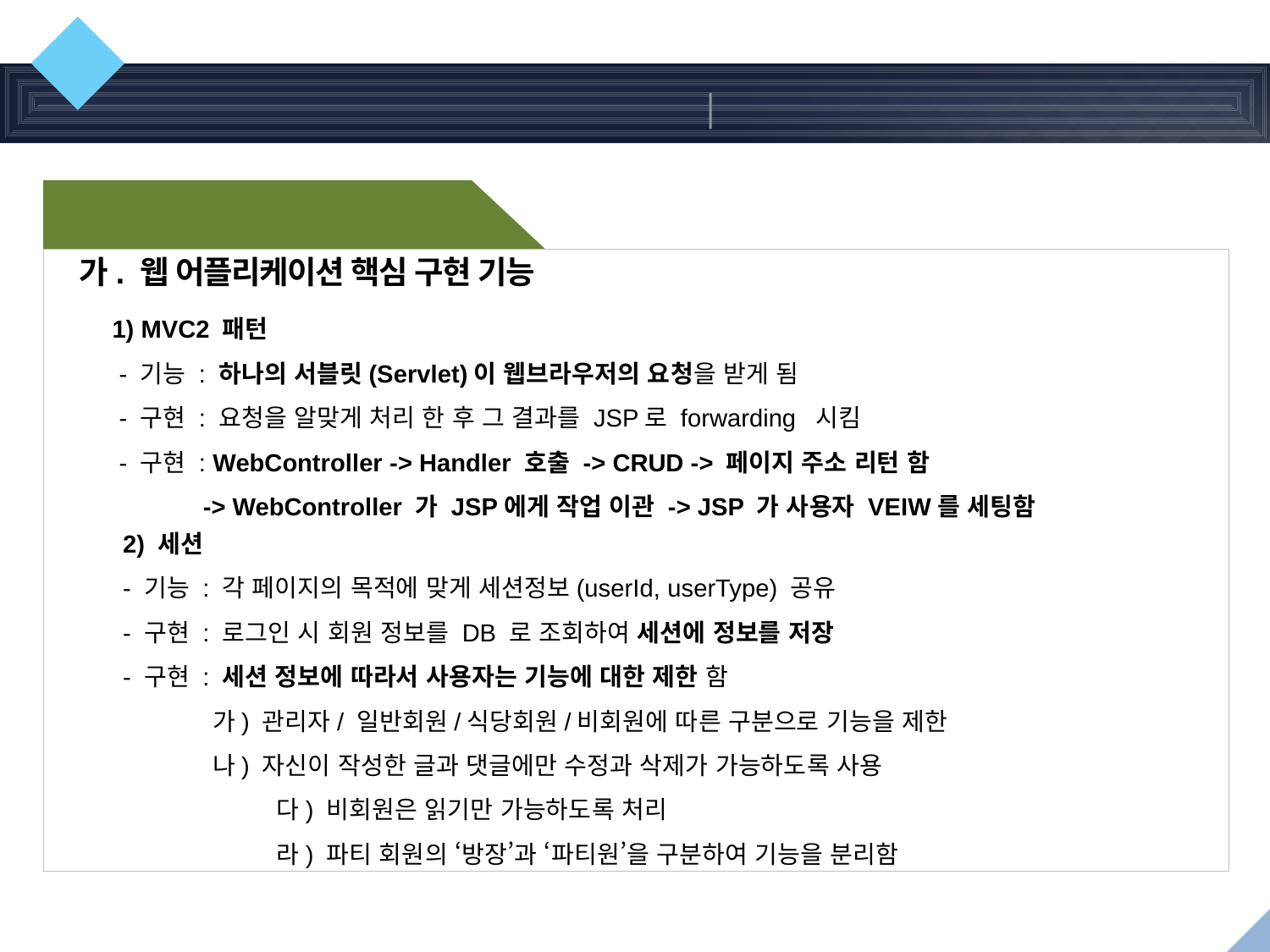

05
주요기능
MVC-2 pattern
Web Application

0.공통 기능

가. 웹 어플리케이션 핵심 구현 기능
1) MVC2 패턴
 - 기능 : 하나의 서블릿(Servlet)이 웹브라우저의 요청을 받게 됨
 - 구현 : 요청을 알맞게 처리 한 후 그 결과를 JSP로 forwarding  시킴
 - 구현 : WebController -> Handler 호출 -> CRUD -> 페이지 주소 리턴 함
             -> WebController 가 JSP에게 작업 이관 -> JSP 가 사용자 VEIW를 세팅함
2) 세션
- 기능 : 각 페이지의 목적에 맞게 세션정보(userId, userType) 공유
- 구현 : 로그인 시 회원 정보를 DB 로 조회하여 세션에 정보를 저장
- 구현 : 세션 정보에 따라서 사용자는 기능에 대한 제한 함
            가) 관리자/ 일반회원/식당회원/비회원에 따른 구분으로 기능을 제한
            나) 자신이 작성한 글과 댓글에만 수정과 삭제가 가능하도록 사용
	   다) 비회원은 읽기만 가능하도록 처리
	   라) 파티 회원의 ‘방장’과 ‘파티원’을 구분하여 기능을 분리함